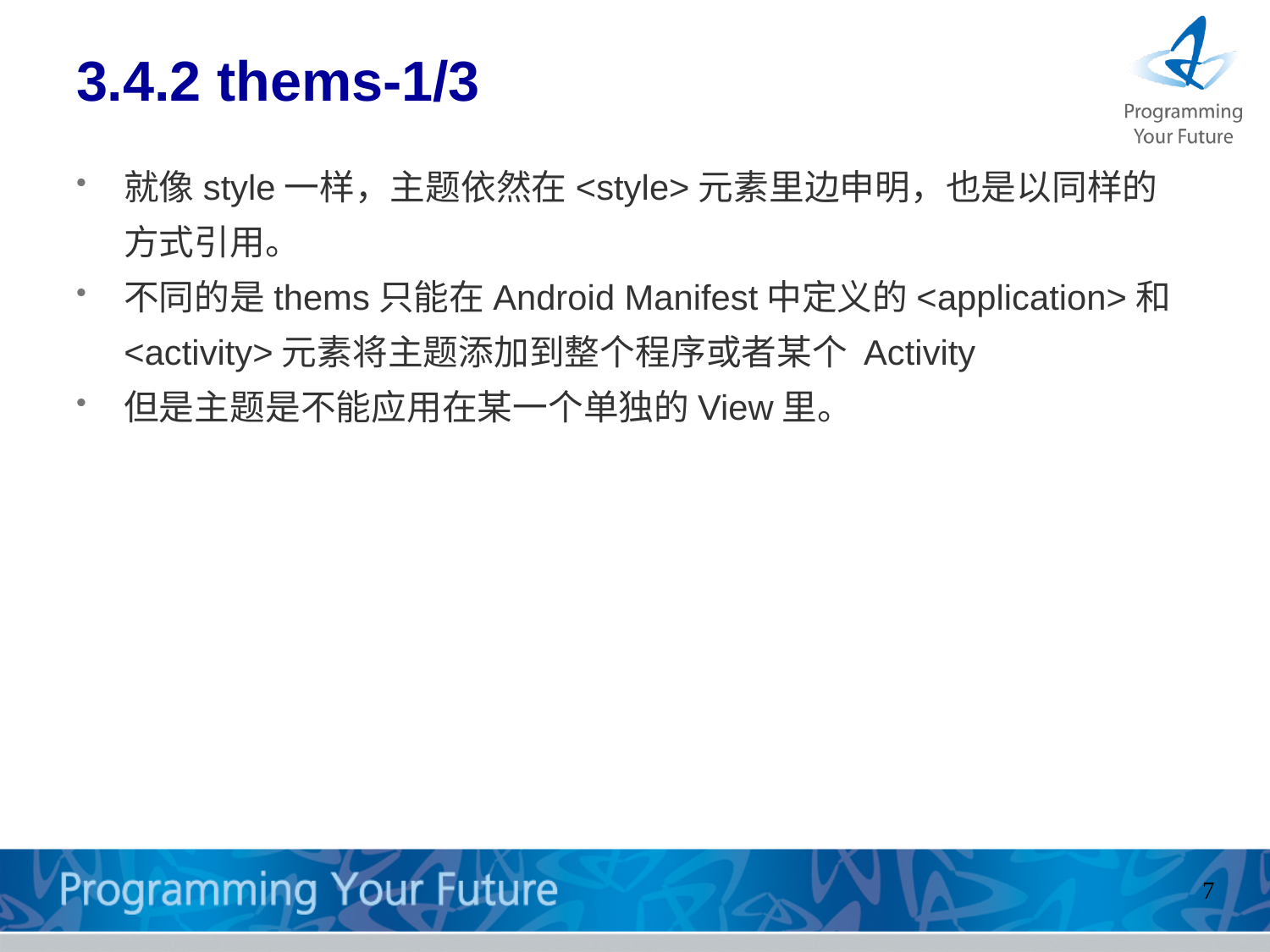

# 3.4.2 thems-1/3
就像style一样，主题依然在<style>元素里边申明，也是以同样的方式引用。
不同的是thems只能在Android Manifest中定义的<application>和<activity>元素将主题添加到整个程序或者某个 Activity
但是主题是不能应用在某一个单独的View里。